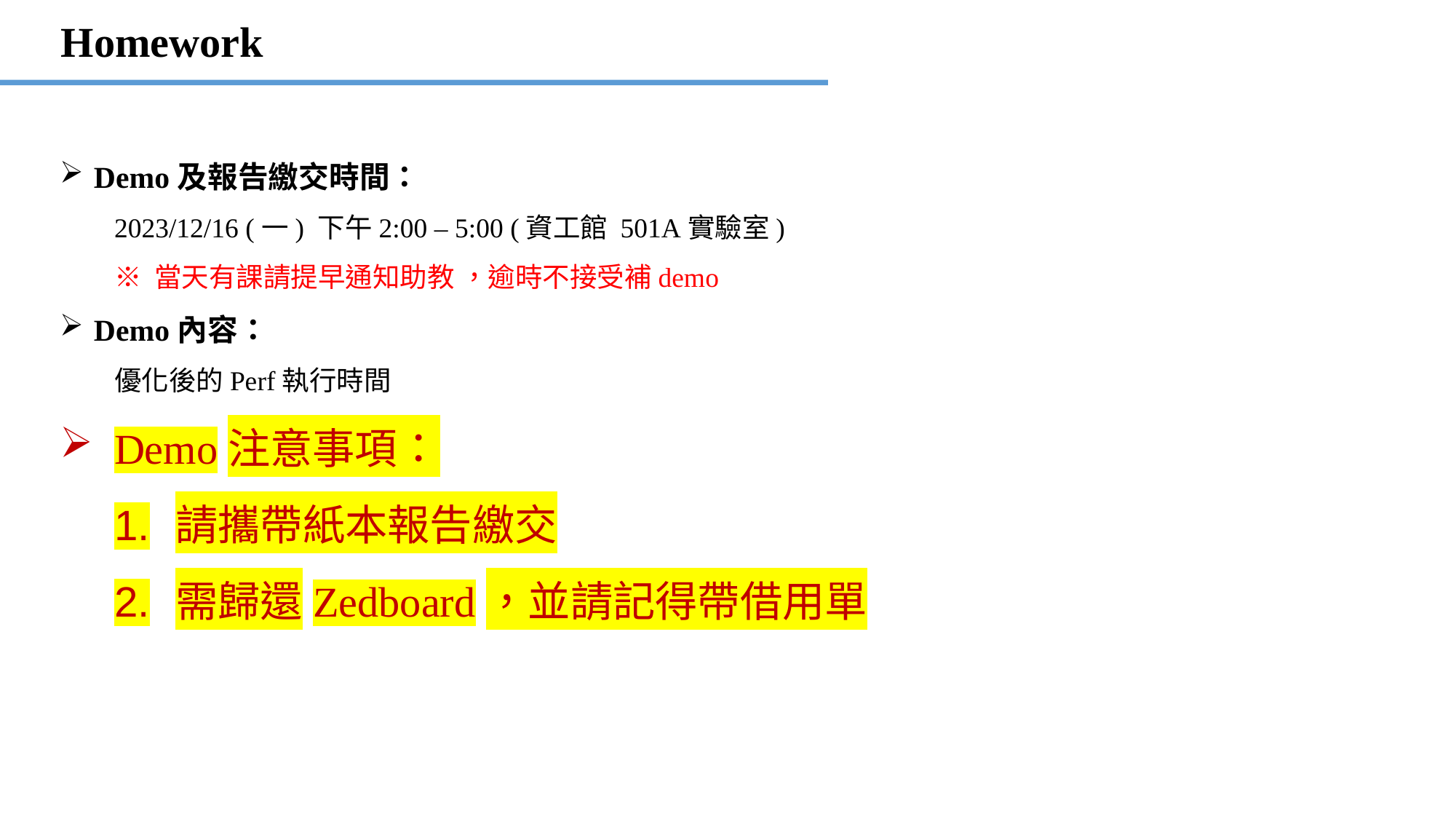

Homework

Demo及報告繳交時間：
2023/12/16 (一) 下午2:00 – 5:00 (資工館 501A實驗室)
※ 當天有課請提早通知助教 ，逾時不接受補demo
Demo內容：
優化後的Perf執行時間
Demo注意事項：
請攜帶紙本報告繳交
需歸還Zedboard，並請記得帶借用單